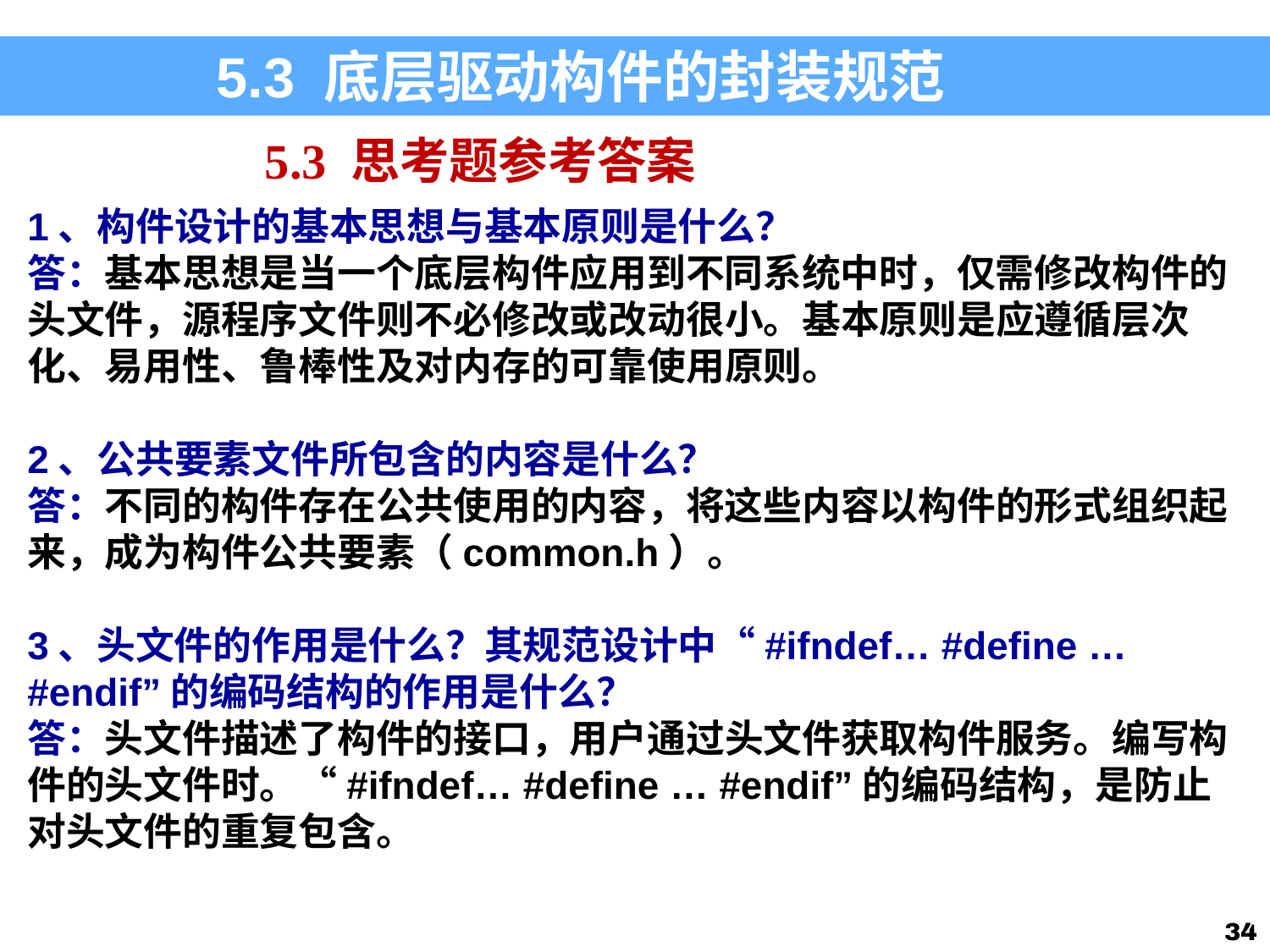

5.3 底层驱动构件的封装规范
5.3 思考题参考答案
1、构件设计的基本思想与基本原则是什么？
答：基本思想是当一个底层构件应用到不同系统中时，仅需修改构件的头文件，源程序文件则不必修改或改动很小。基本原则是应遵循层次化、易用性、鲁棒性及对内存的可靠使用原则。

2、公共要素文件所包含的内容是什么？
答：不同的构件存在公共使用的内容，将这些内容以构件的形式组织起来，成为构件公共要素（common.h）。

3、头文件的作用是什么？其规范设计中“#ifndef… #define … #endif”的编码结构的作用是什么？
答：头文件描述了构件的接口，用户通过头文件获取构件服务。编写构件的头文件时。“#ifndef… #define … #endif”的编码结构，是防止对头文件的重复包含。

34